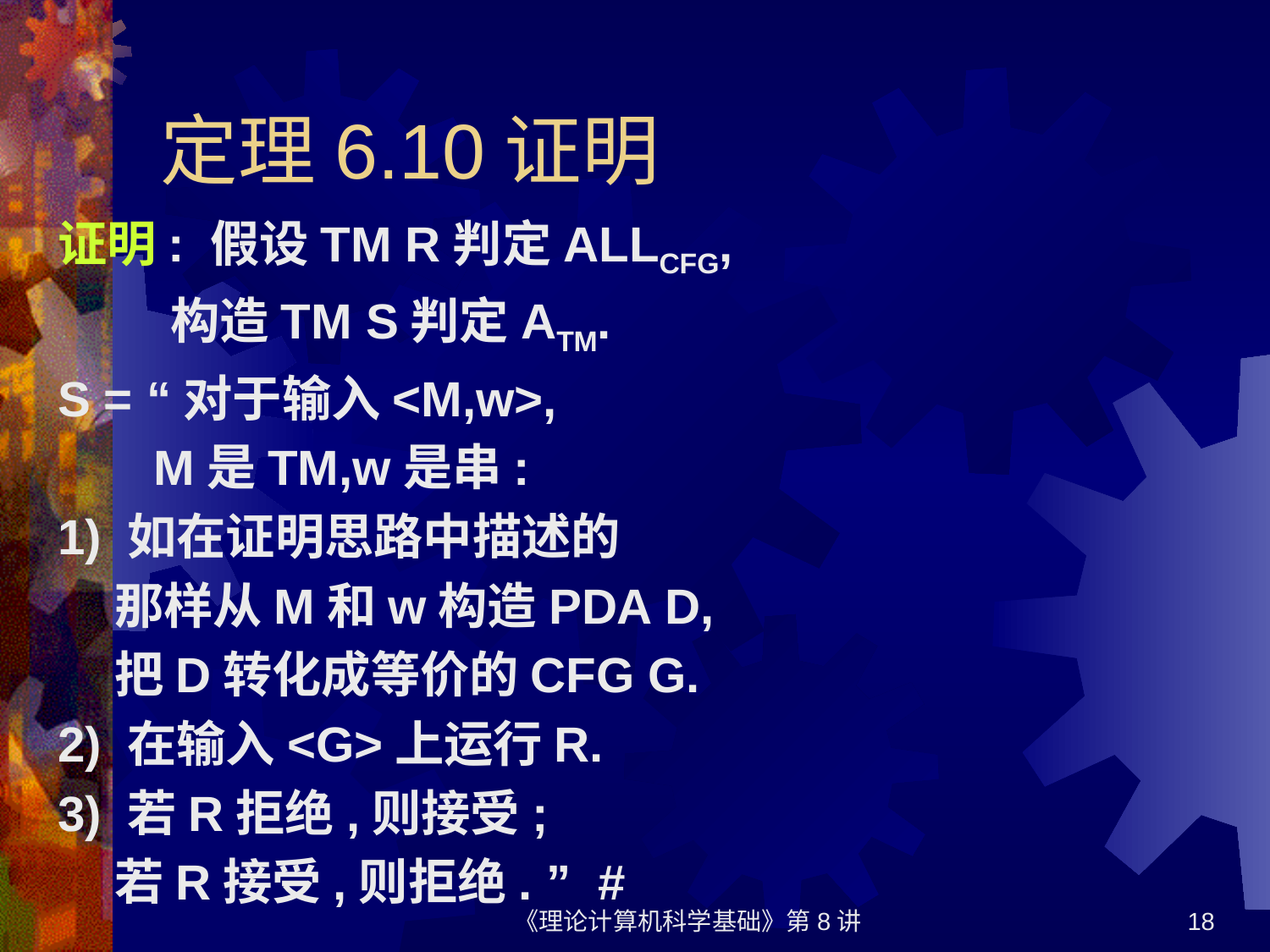

# 定理6.10证明
证明: 假设TM R判定ALLCFG,
         构造TM S判定ATM.
S = “对于输入<M,w>,
       M是TM,w是串:
1) 如在证明思路中描述的
    那样从M和w构造PDA D,
    把D转化成等价的CFG G.
2) 在输入<G>上运行R.
3) 若R拒绝,则接受;
    若R接受,则拒绝. ”  #
《理论计算机科学基础》第8讲
18